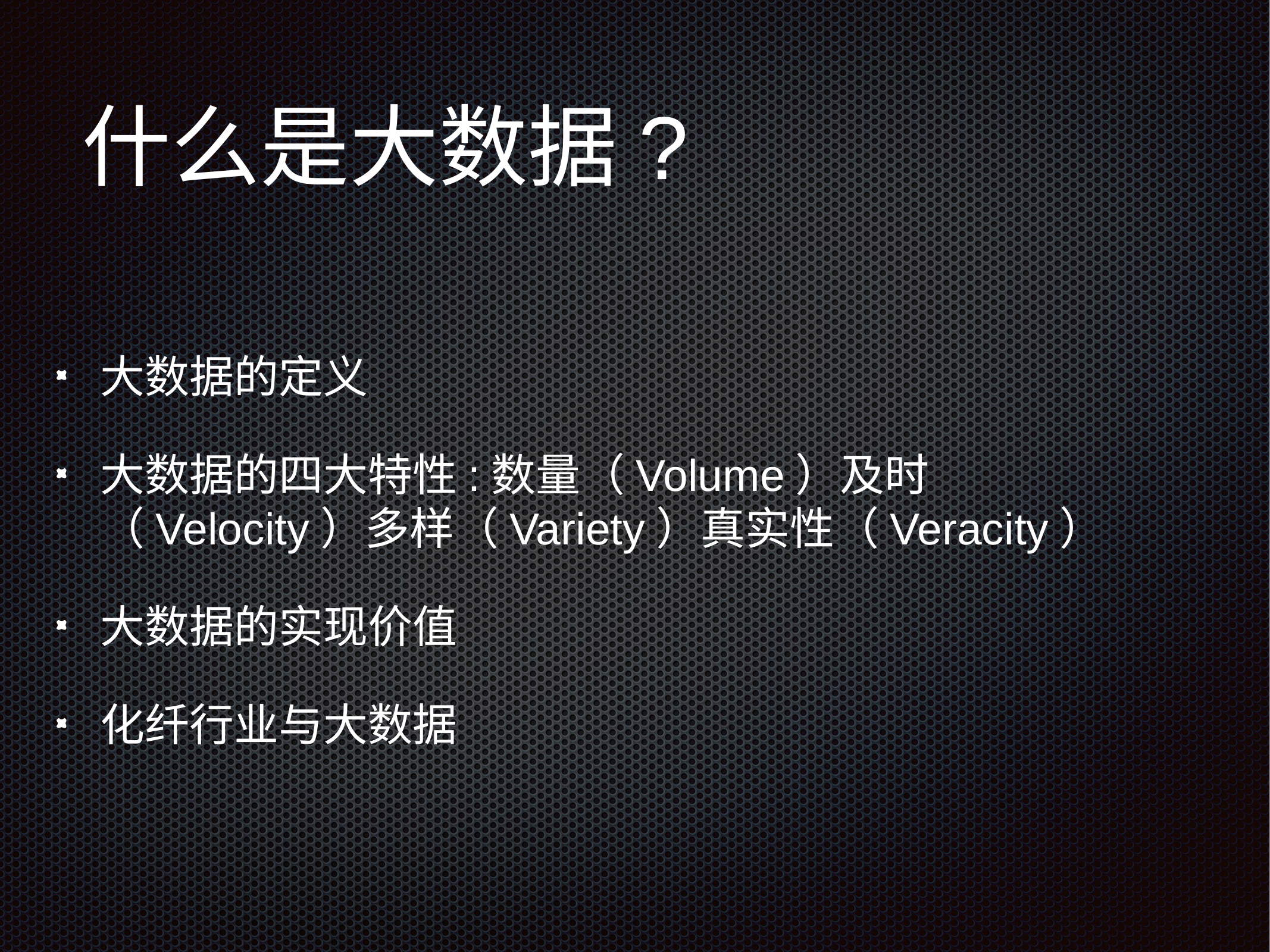

# 什么是大数据?
大数据的定义
大数据的四大特性:数量（Volume）及时（Velocity）多样（Variety）真实性（Veracity）
大数据的实现价值
化纤行业与大数据
2